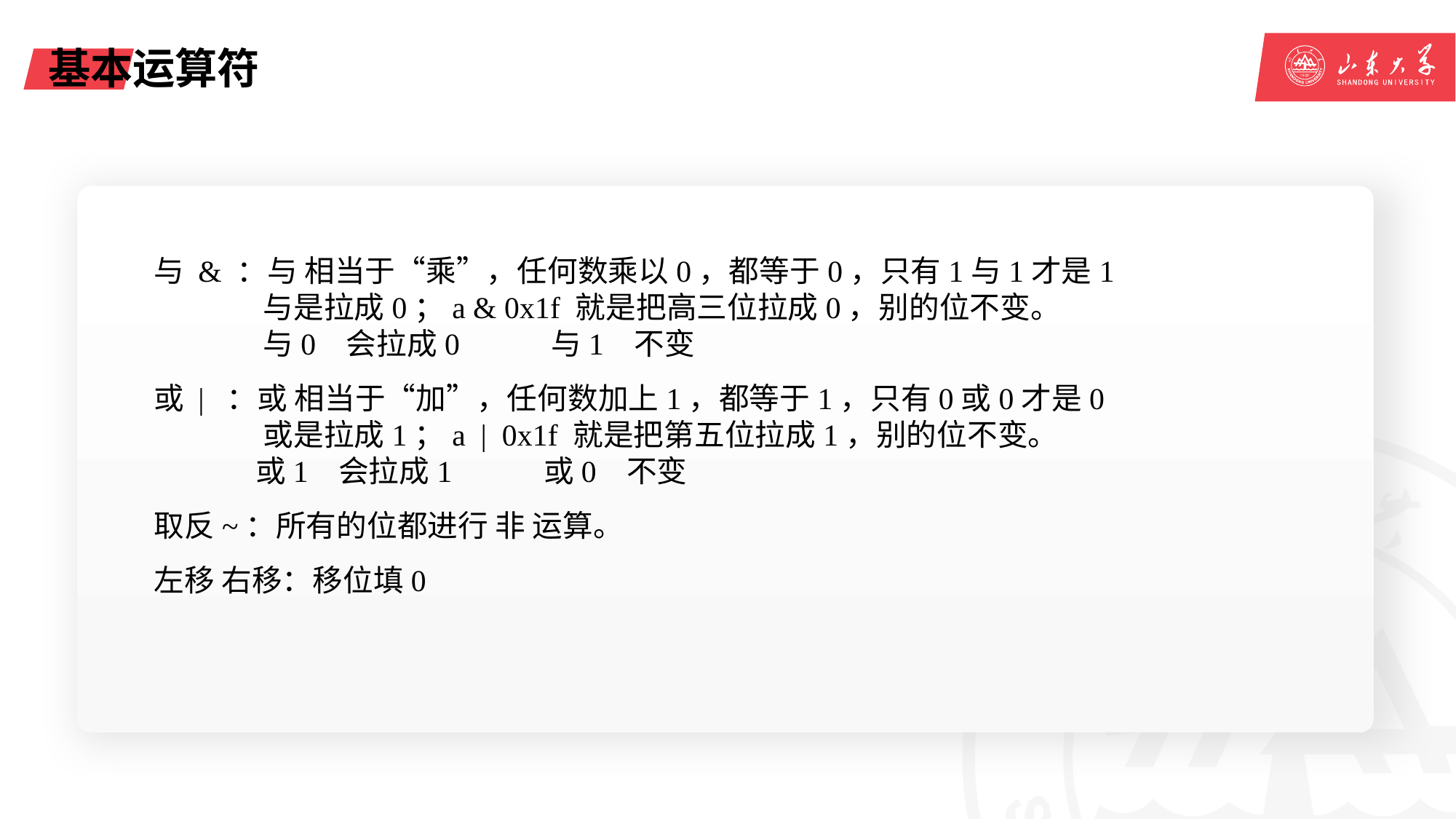

# 基本运算符

与 & ：与 相当于“乘”，任何数乘以0，都等于0，只有1与1才是1
	与是拉成0；a & 0x1f 就是把高三位拉成0，别的位不变。
	与0   会拉成0           与1   不变
或 |  ：或 相当于“加”，任何数加上1，都等于1，只有0或0才是0
	或是拉成1；a  |  0x1f 就是把第五位拉成1，别的位不变。
              或1   会拉成1           或0   不变
取反~：所有的位都进行 非 运算。
左移 右移：移位填0